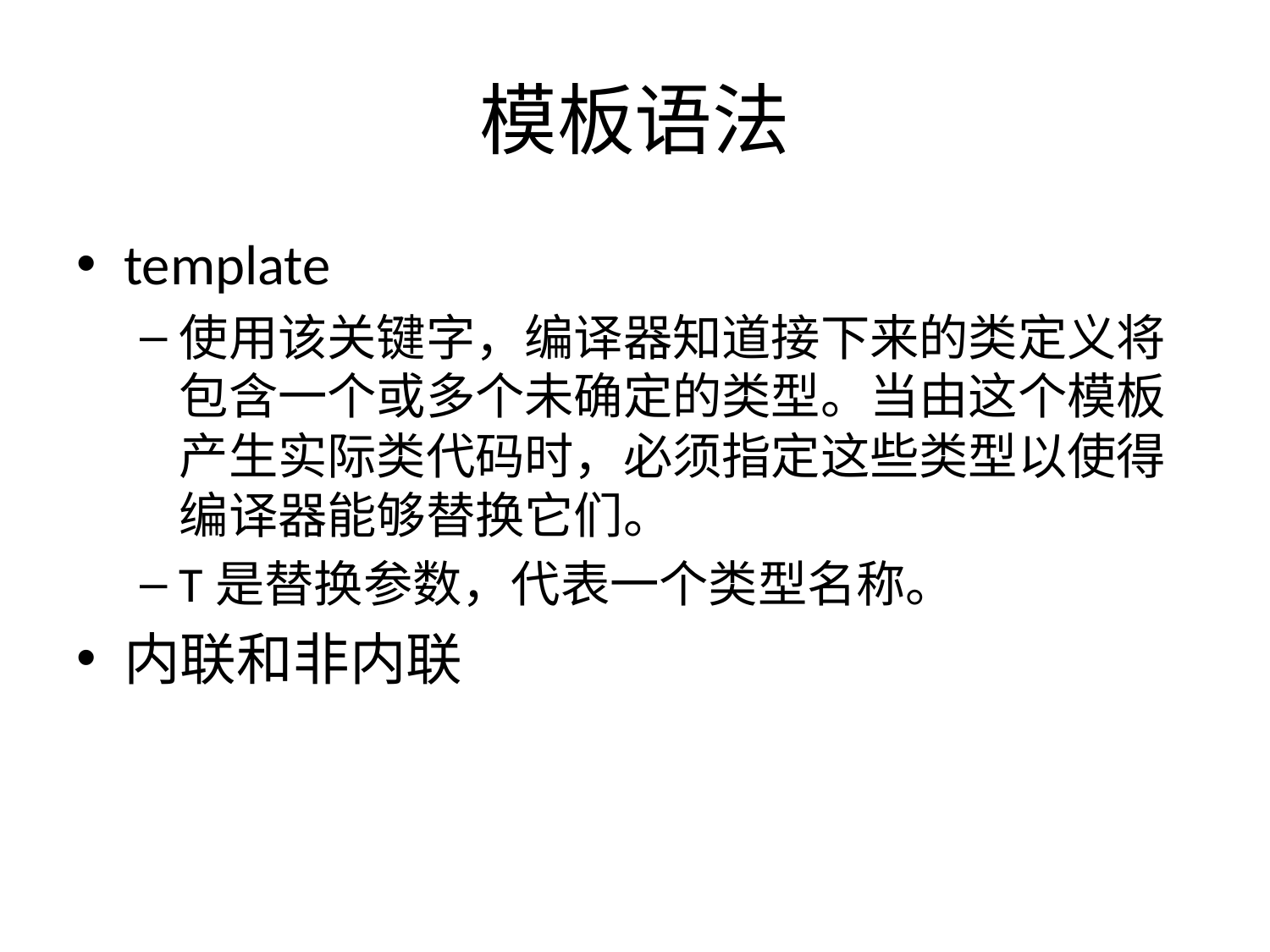

# 模板语法
template
使用该关键字，编译器知道接下来的类定义将包含一个或多个未确定的类型。当由这个模板产生实际类代码时，必须指定这些类型以使得编译器能够替换它们。
T是替换参数，代表一个类型名称。
内联和非内联